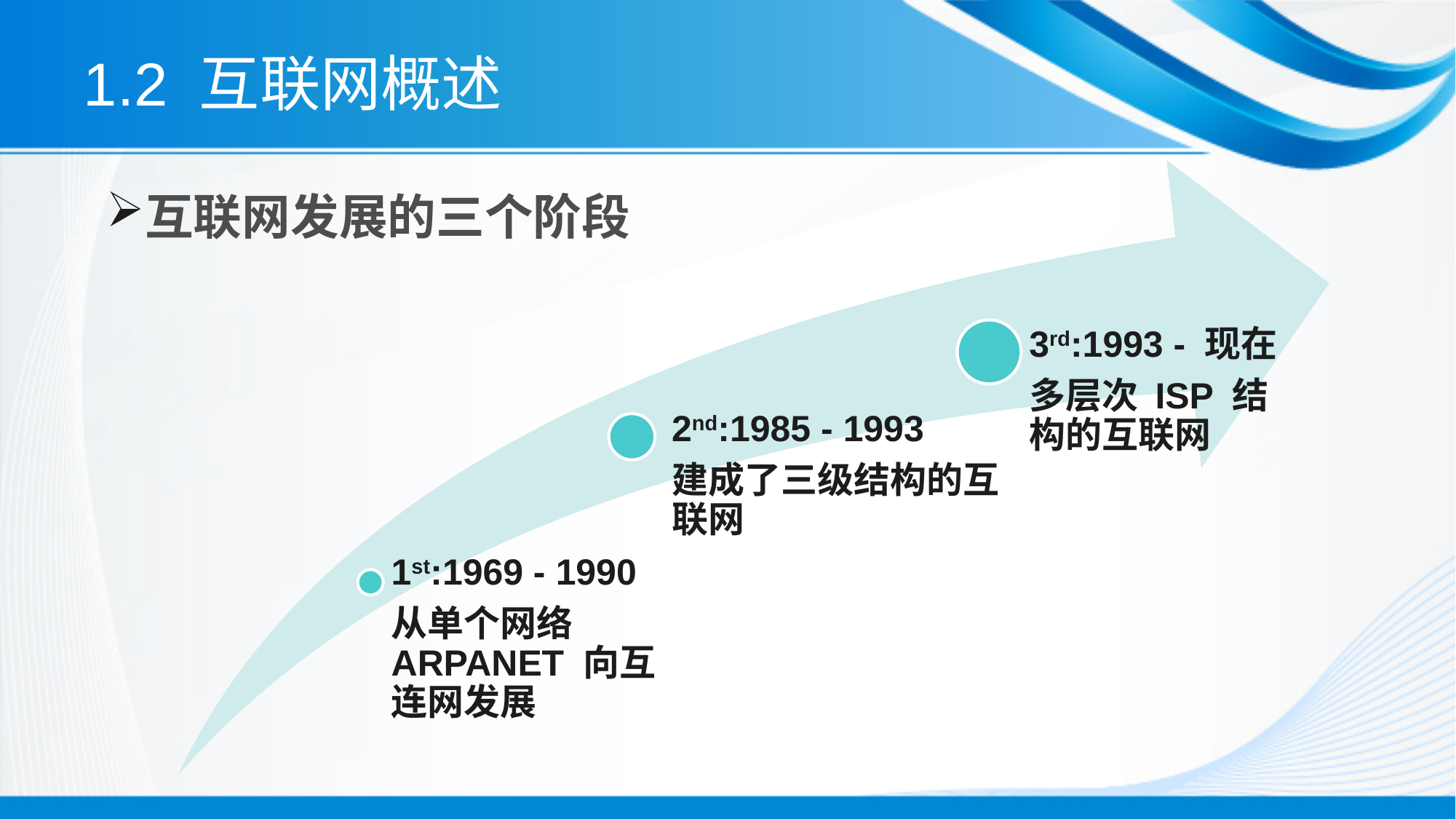

# 1.2 互联网概述
互联网发展的三个阶段
1st:1969 - 1990
从单个网络ARPANET 向互连网发展
2nd:1985 - 1993
建成了三级结构的互联网
3rd:1993 - 现在
多层次 ISP 结构的互联网